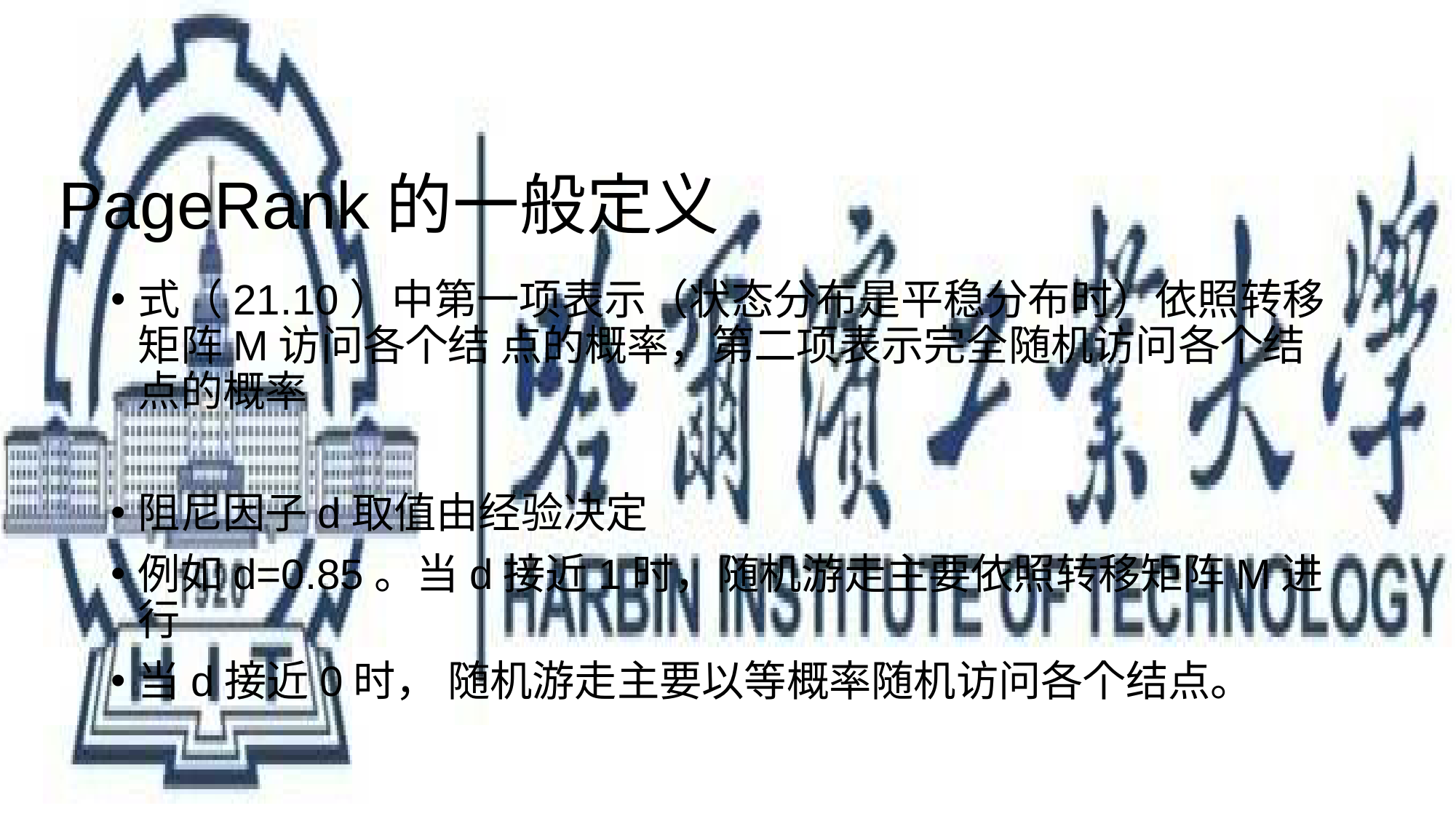

# PageRank的一般定义
式（21.10）中第一项表示（状态分布是平稳分布时）依照转移矩阵M访问各个结 点的概率，第二项表示完全随机访问各个结点的概率

阻尼因子d取值由经验决定
例如d=0.85。当d接近1时，随机游走主要依照转移矩阵M进行
当d接近0时， 随机游走主要以等概率随机访问各个结点。